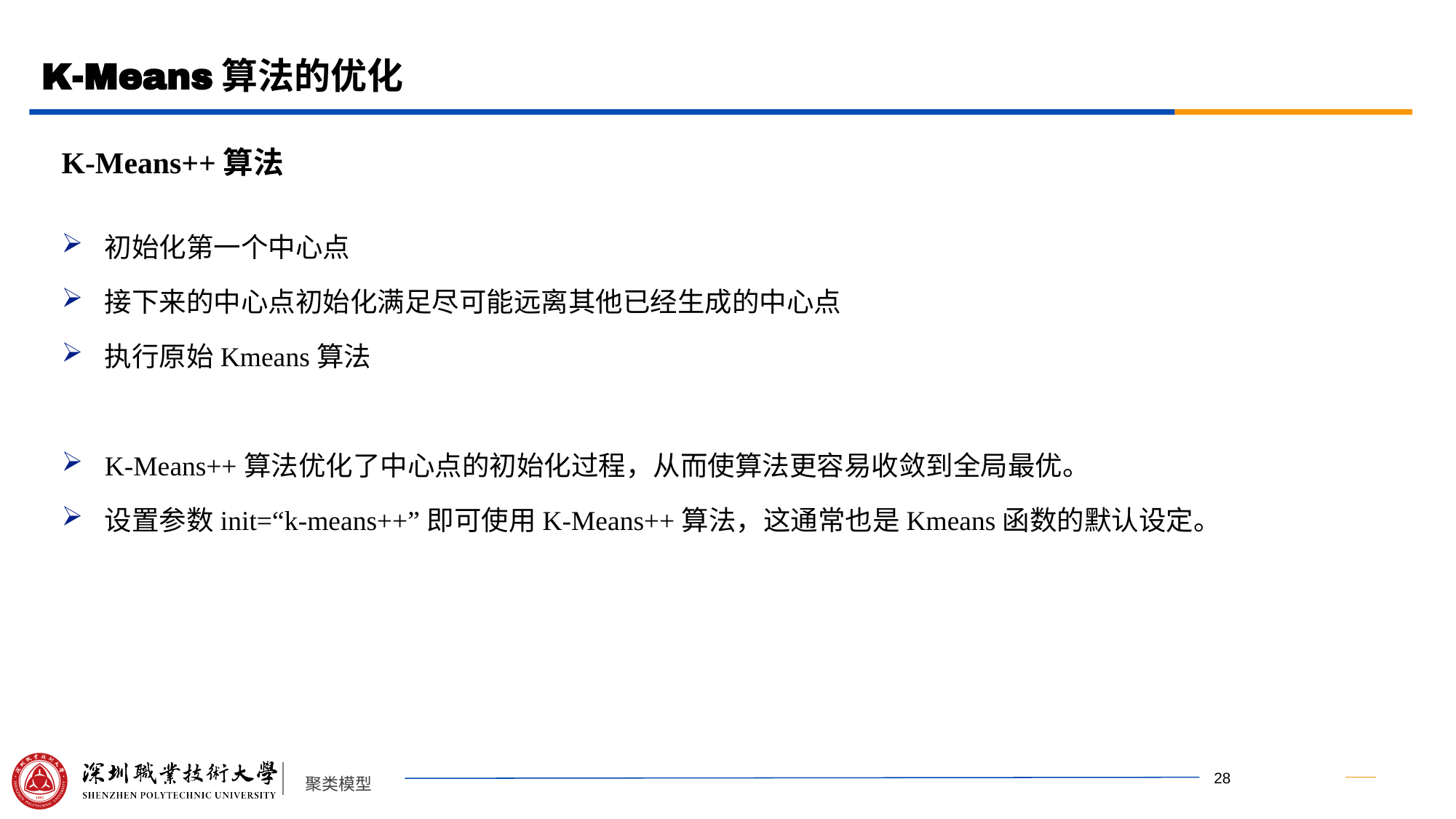

# K-Means算法的优化
K-Means++算法
初始化第一个中心点
接下来的中心点初始化满足尽可能远离其他已经生成的中心点
执行原始Kmeans算法

K-Means++算法优化了中心点的初始化过程，从而使算法更容易收敛到全局最优。
设置参数init=“k-means++”即可使用K-Means++算法，这通常也是Kmeans函数的默认设定。